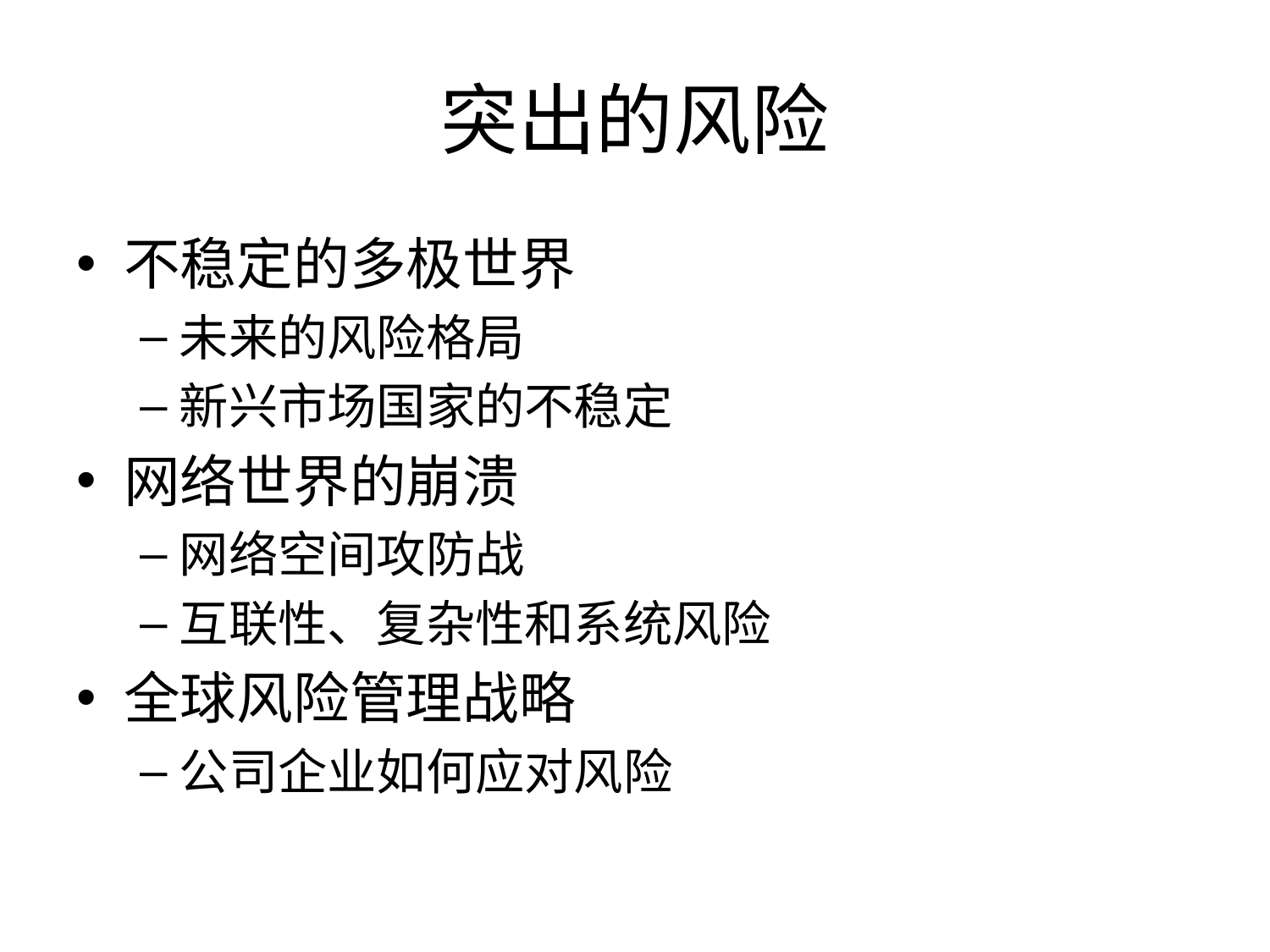

# 突出的风险
不稳定的多极世界
未来的风险格局
新兴市场国家的不稳定
网络世界的崩溃
网络空间攻防战
互联性、复杂性和系统风险
全球风险管理战略
公司企业如何应对风险